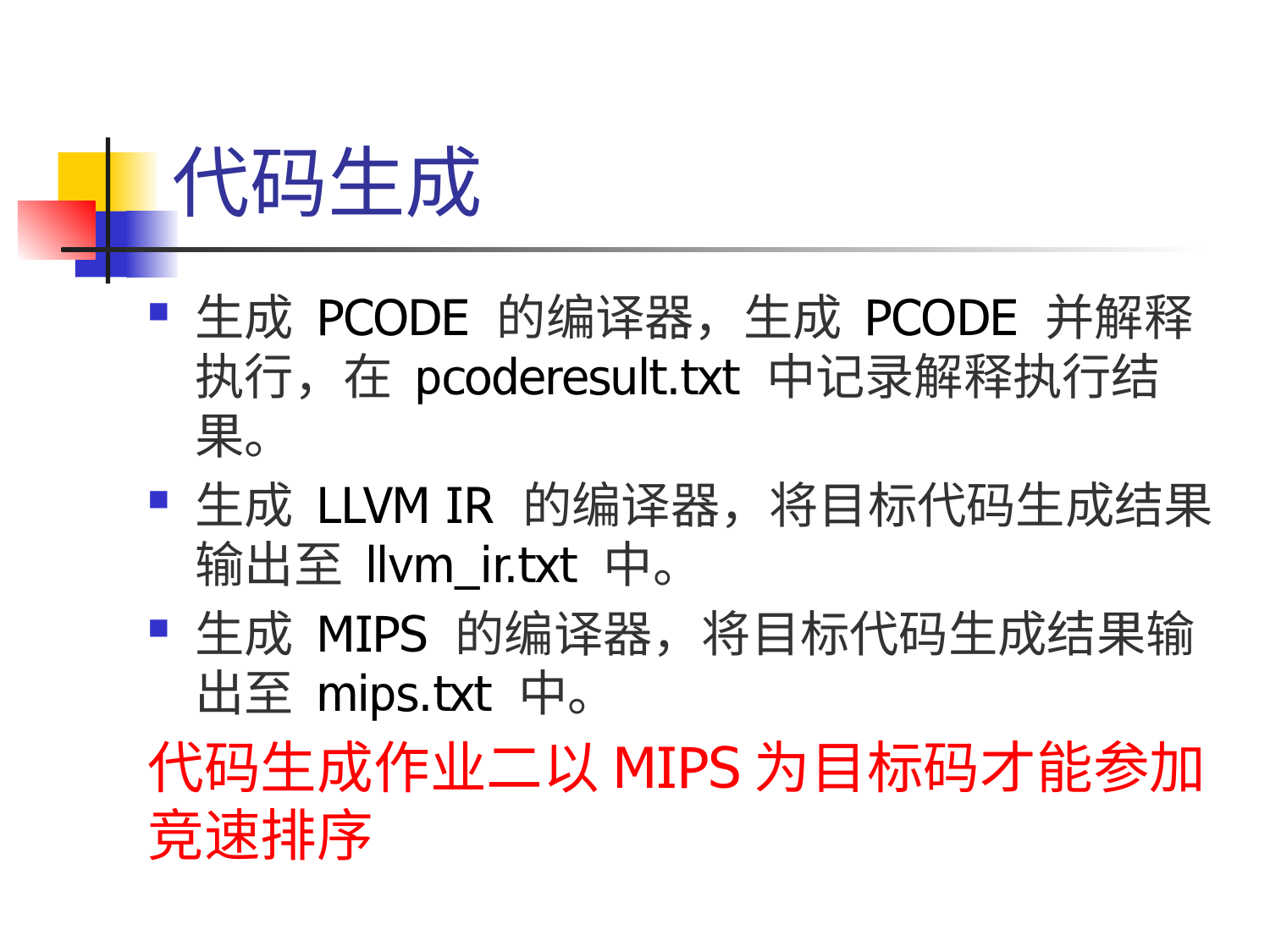

# 代码生成
生成 PCODE 的编译器，生成 PCODE 并解释执行，在 pcoderesult.txt 中记录解释执行结果。
生成 LLVM IR 的编译器，将目标代码生成结果输出至 llvm_ir.txt 中。
生成 MIPS 的编译器，将目标代码生成结果输出至 mips.txt 中。
代码生成作业二以MIPS为目标码才能参加竞速排序